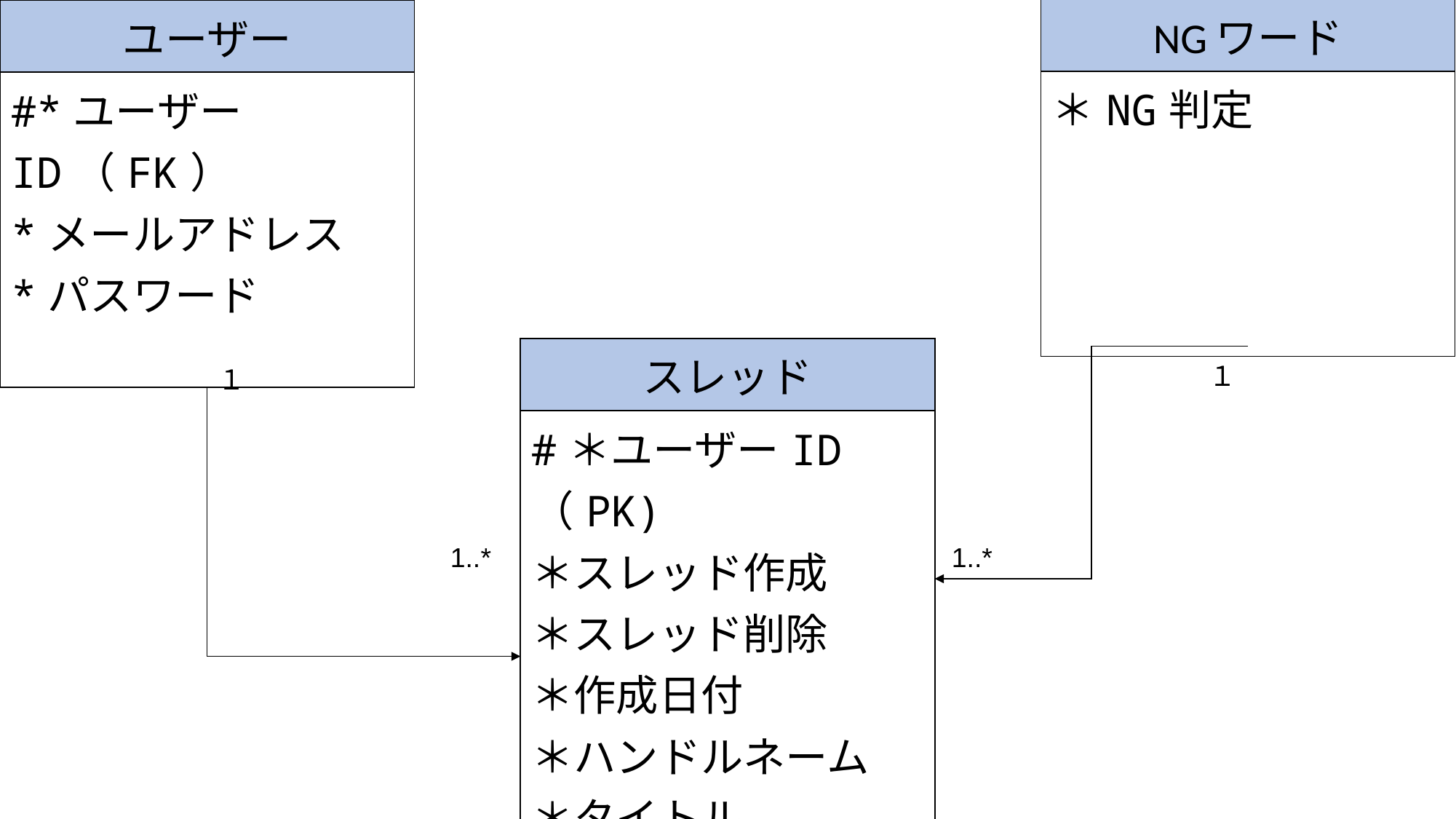

| ユーザー |
| --- |
| #\*ユーザーID（FK） \*メールアドレス \*パスワード |
| NGワード |
| --- |
| ＊NG判定 |
| スレッド |
| --- |
| #＊ユーザーID（PK) ＊スレッド作成 ＊スレッド削除 ＊作成日付 ＊ハンドルネーム ＊タイトル ＊コメント ＊投稿 |
１
１
1..*
1..*